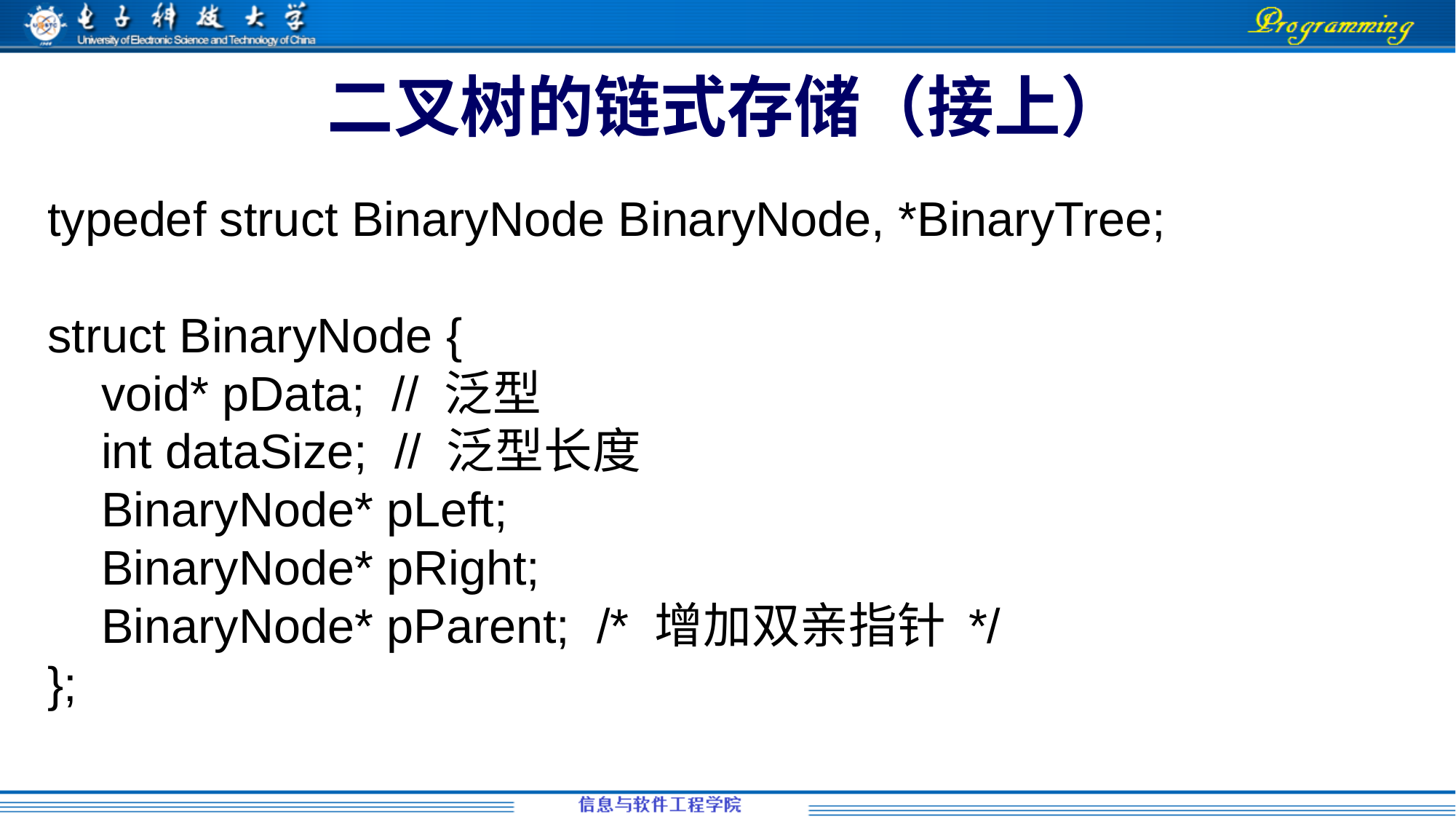

# 二叉树的链式存储（接上）
typedef struct BinaryNode BinaryNode, *BinaryTree;

struct BinaryNode {
    void* pData;  // 泛型
    int dataSize;  // 泛型长度
    BinaryNode* pLeft;
    BinaryNode* pRight;
    BinaryNode* pParent;  /* 增加双亲指针 */
};